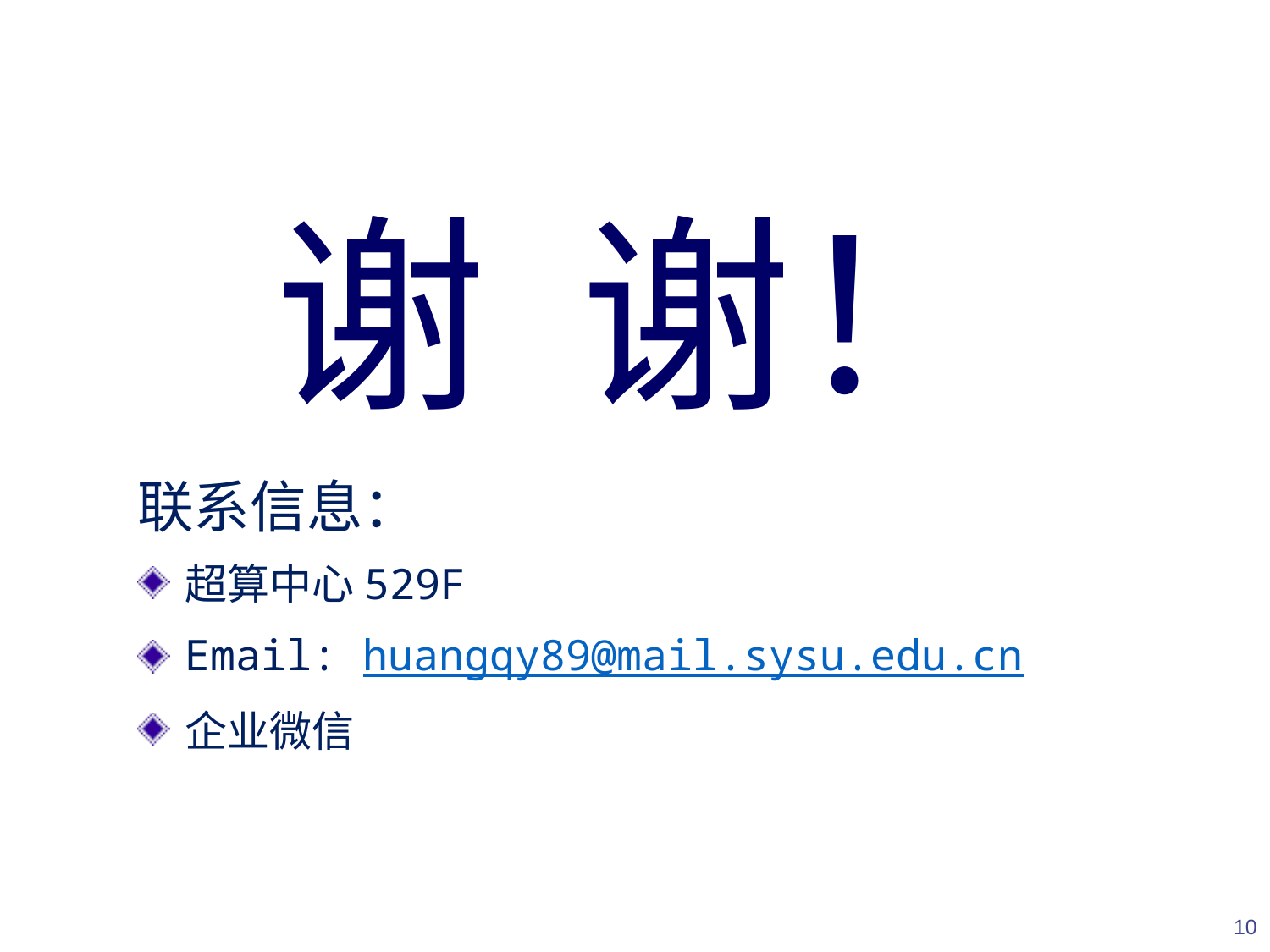

谢  谢！
联系信息：
超算中心529F
Email: huangqy89@mail.sysu.edu.cn
企业微信

10